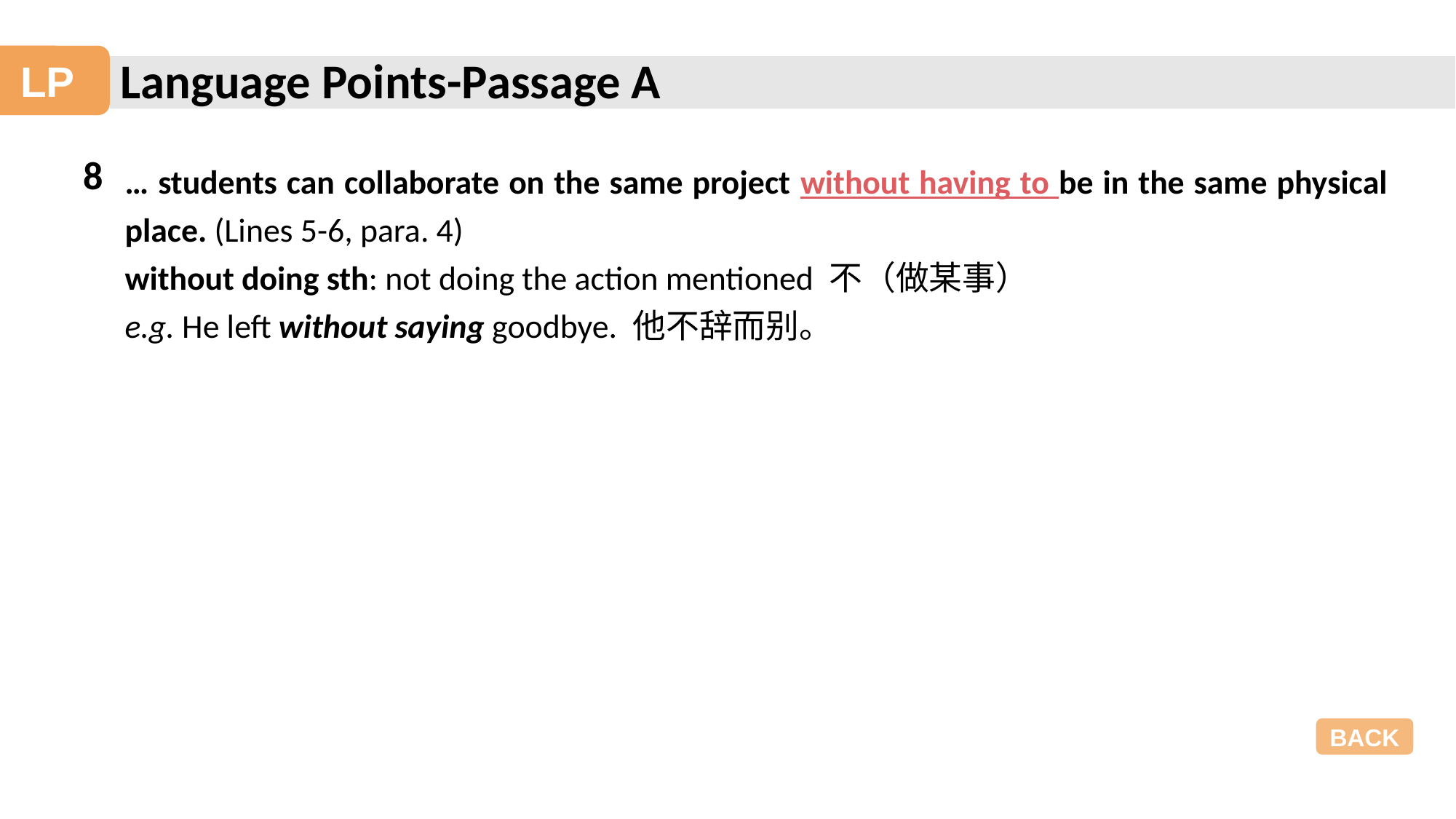

Language Points-Passage A
LP

8
… students can collaborate on the same project without having to be in the same physical place. (Lines 5-6, para. 4)
without doing sth: not doing the action mentioned 不（做某事）
e.g. He left without saying goodbye. 他不辞而别。
BACK